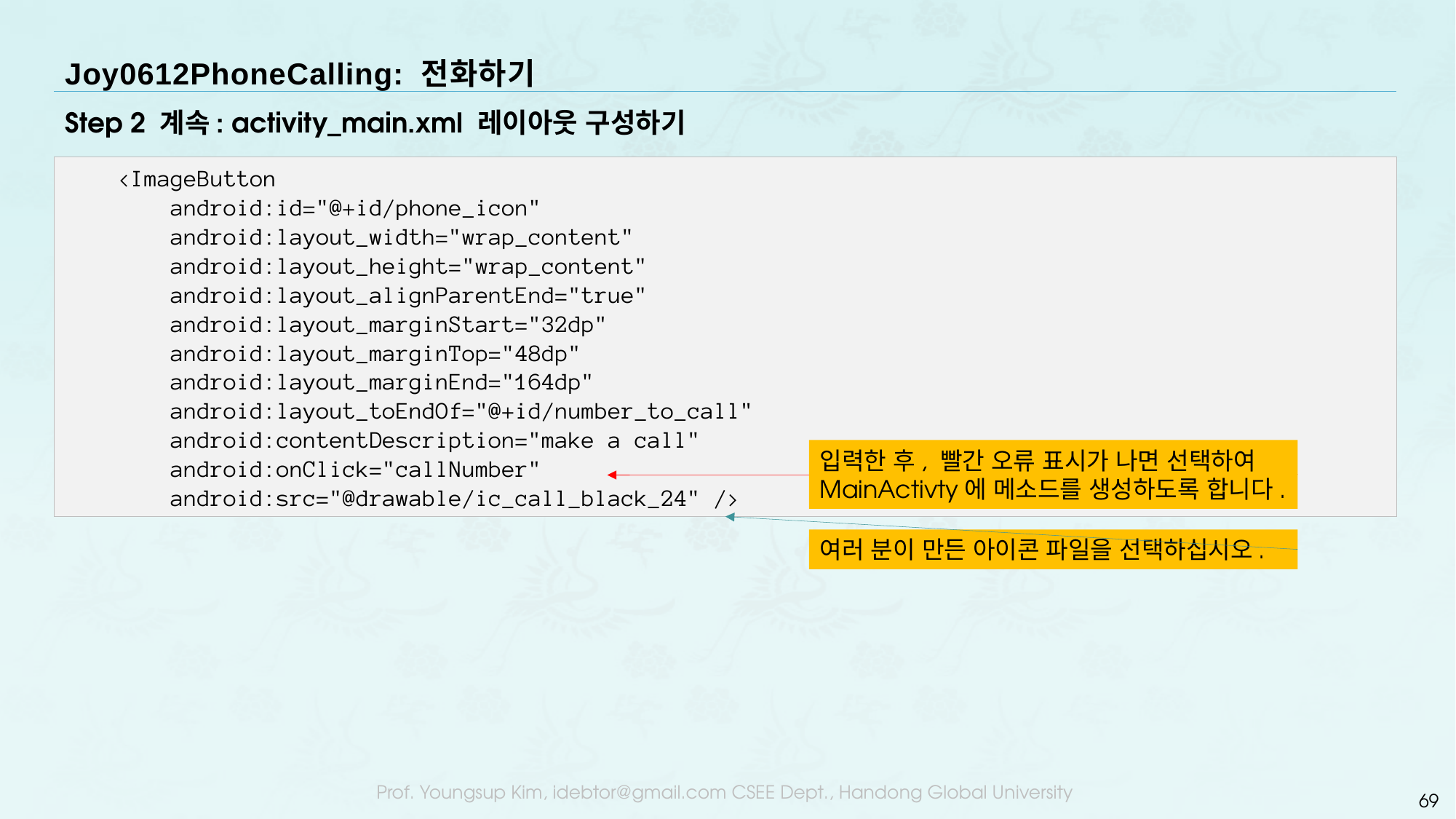

# Joy0612PhoneCalling: 전화하기
Step 2 계속: activity_main.xml 레이아웃 구성하기

    <ImageButton
        android:id="@+id/phone_icon"
        android:layout_width="wrap_content"
        android:layout_height="wrap_content"
        android:layout_alignParentEnd="true"
        android:layout_marginStart="32dp"
        android:layout_marginTop="48dp"
        android:layout_marginEnd="164dp"
        android:layout_toEndOf="@+id/number_to_call"
        android:contentDescription="make a call"
        android:onClick="callNumber"
        android:src="@drawable/ic_call_black_24" />
입력한 후, 빨간 오류 표시가 나면 선택하여 MainActivty에 메소드를 생성하도록 합니다.
여러 분이 만든 아이콘 파일을 선택하십시오.
69